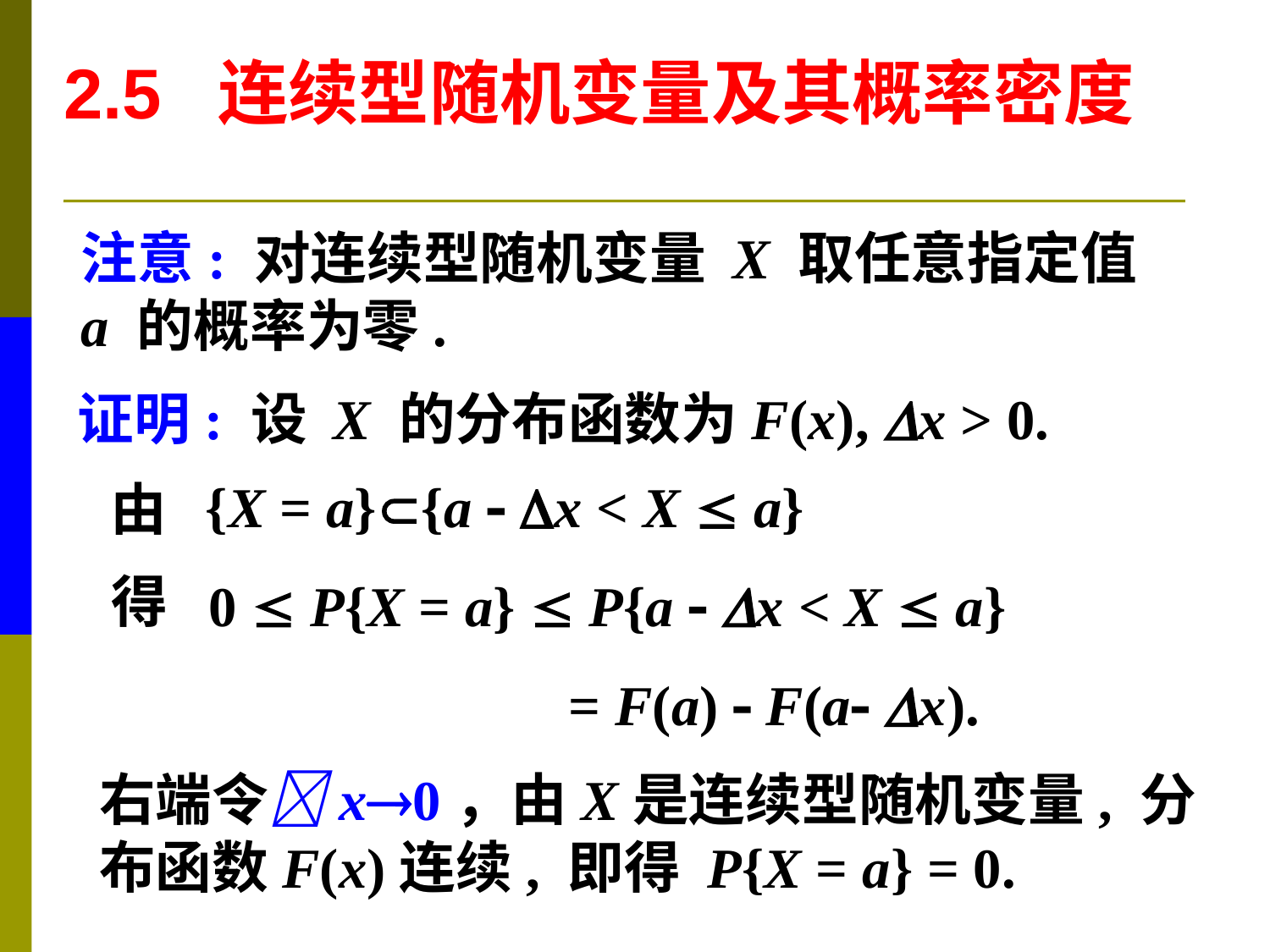

2.5  连续型随机变量及其概率密度
注意: 对连续型随机变量 X 取任意指定值
a 的概率为零.
证明: 设 X 的分布函数为F(x), Δx > 0.
{X = a}⊂{a − Δx < X ≤ a}
由
得
0 ≤ P{X = a} ≤ P{a − Δx < X ≤ a}
= F(a) − F(a− Δx).
右端令Δx→0，由X是连续型随机变量, 分布函数F(x)连续, 即得 P{X = a} = 0.